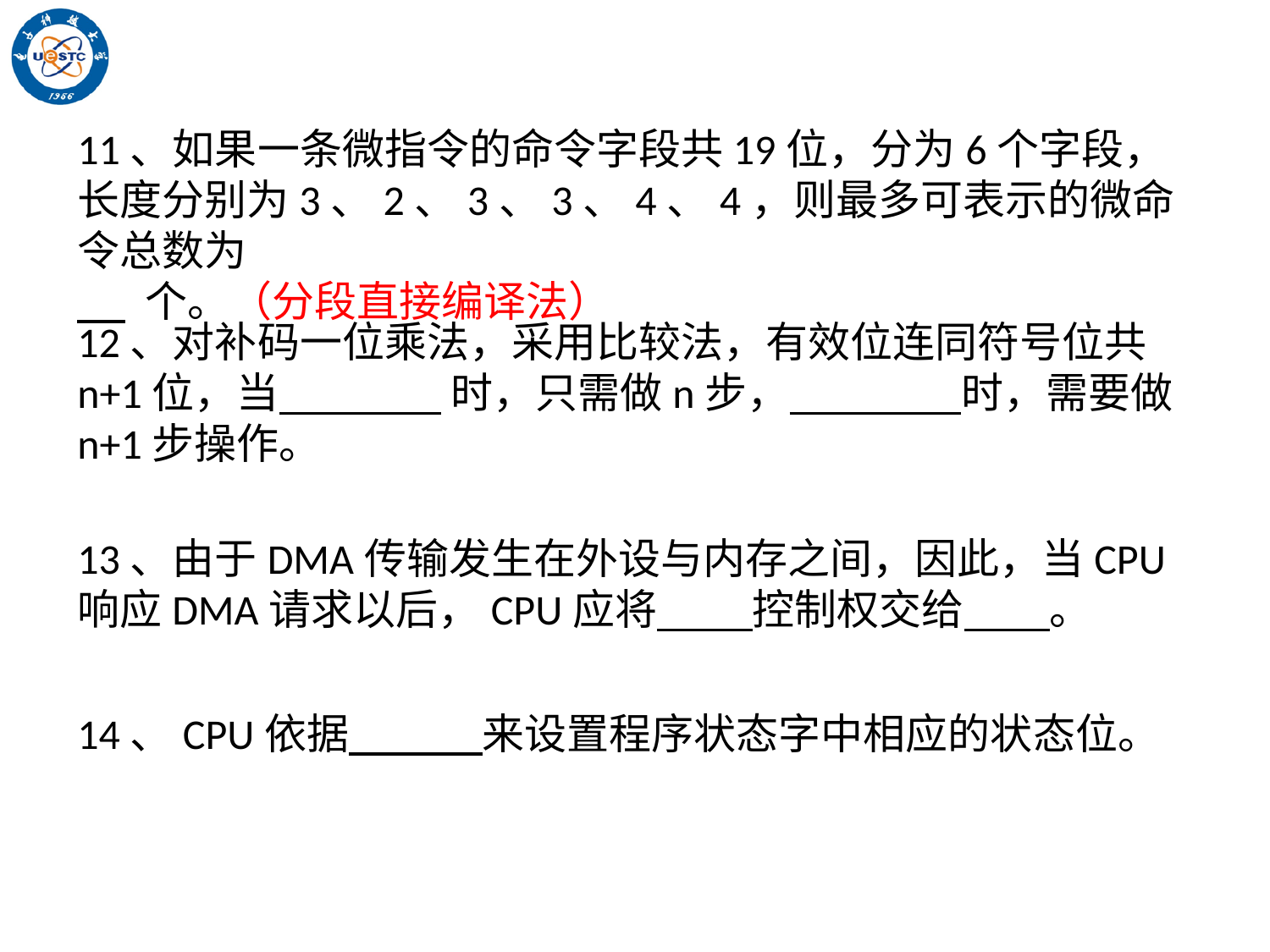

11、如果一条微指令的命令字段共19位，分为6个字段，长度分别为3、2、3、3、4、4，则最多可表示的微命令总数为
      个。（分段直接编译法）
12、对补码一位乘法，采用比较法，有效位连同符号位共n+1位，当                  时，只需做n步，                  时，需要做n+1步操作。
13、由于DMA传输发生在外设与内存之间，因此，当CPU响应DMA请求以后，CPU应将          控制权交给         。
14、CPU依据              来设置程序状态字中相应的状态位。